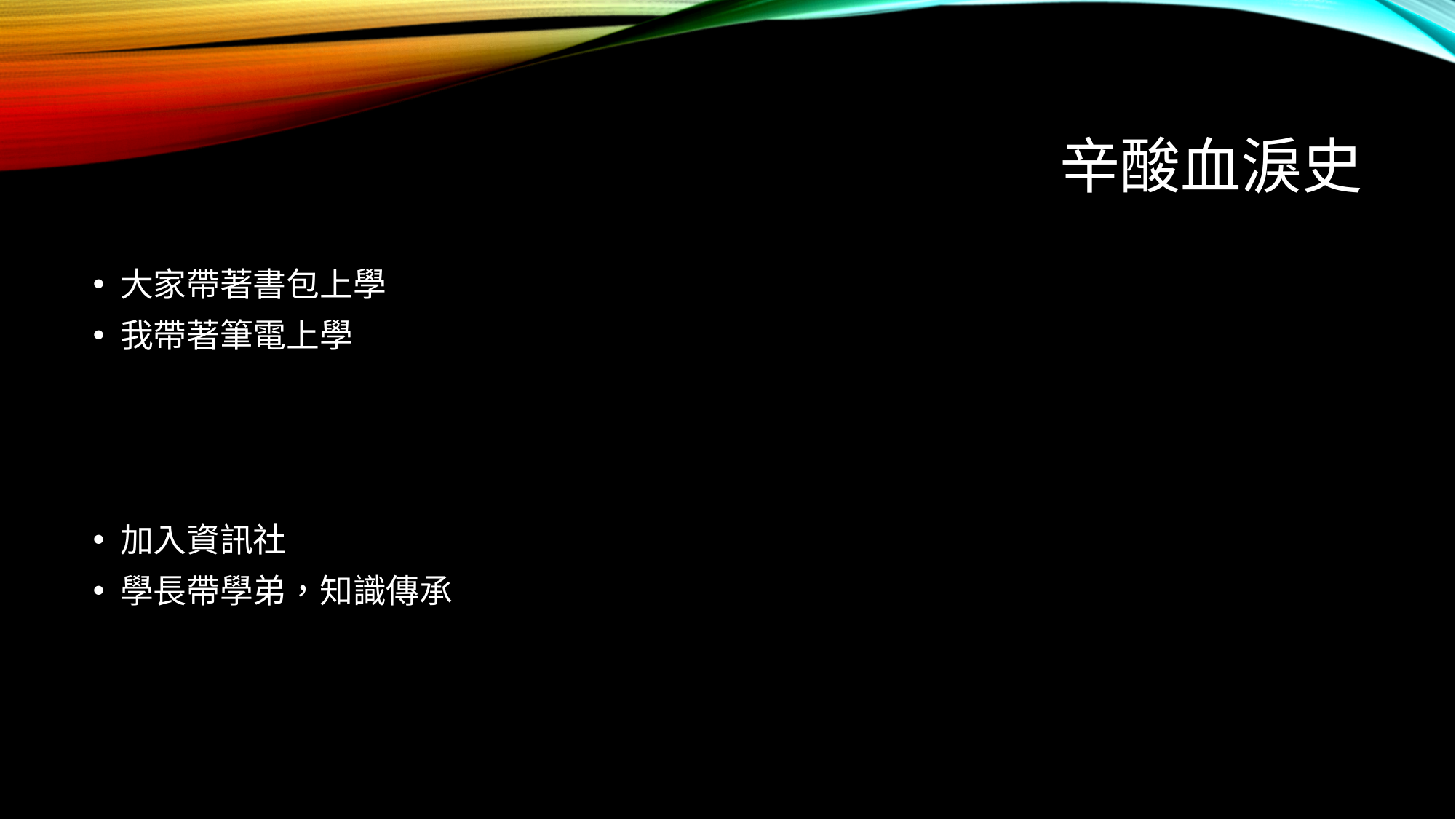

# 辛酸血淚史
大家帶著書包上學
我帶著筆電上學

加入資訊社
學長帶學弟，知識傳承